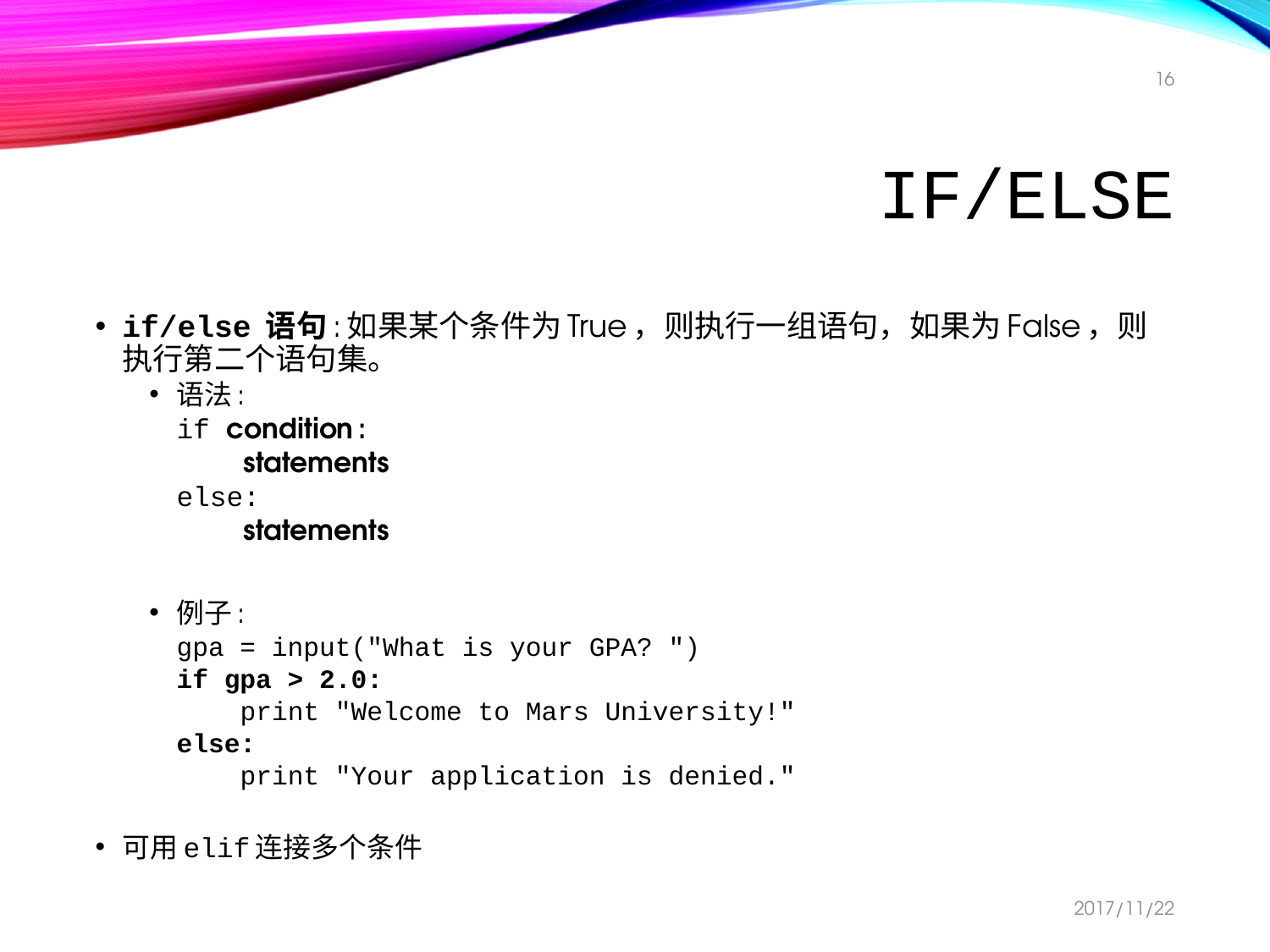

16
# if/else
if/else 语句:如果某个条件为True，则执行一组语句，如果为False，则执行第二个语句集。
语法:
	if condition:
	    statements
	else:
	    statements

例子:
	gpa = input("What is your GPA? ")
	if gpa > 2.0:
	    print "Welcome to Mars University!"
	else:
	    print "Your application is denied."

可用elif连接多个条件
2017/11/22